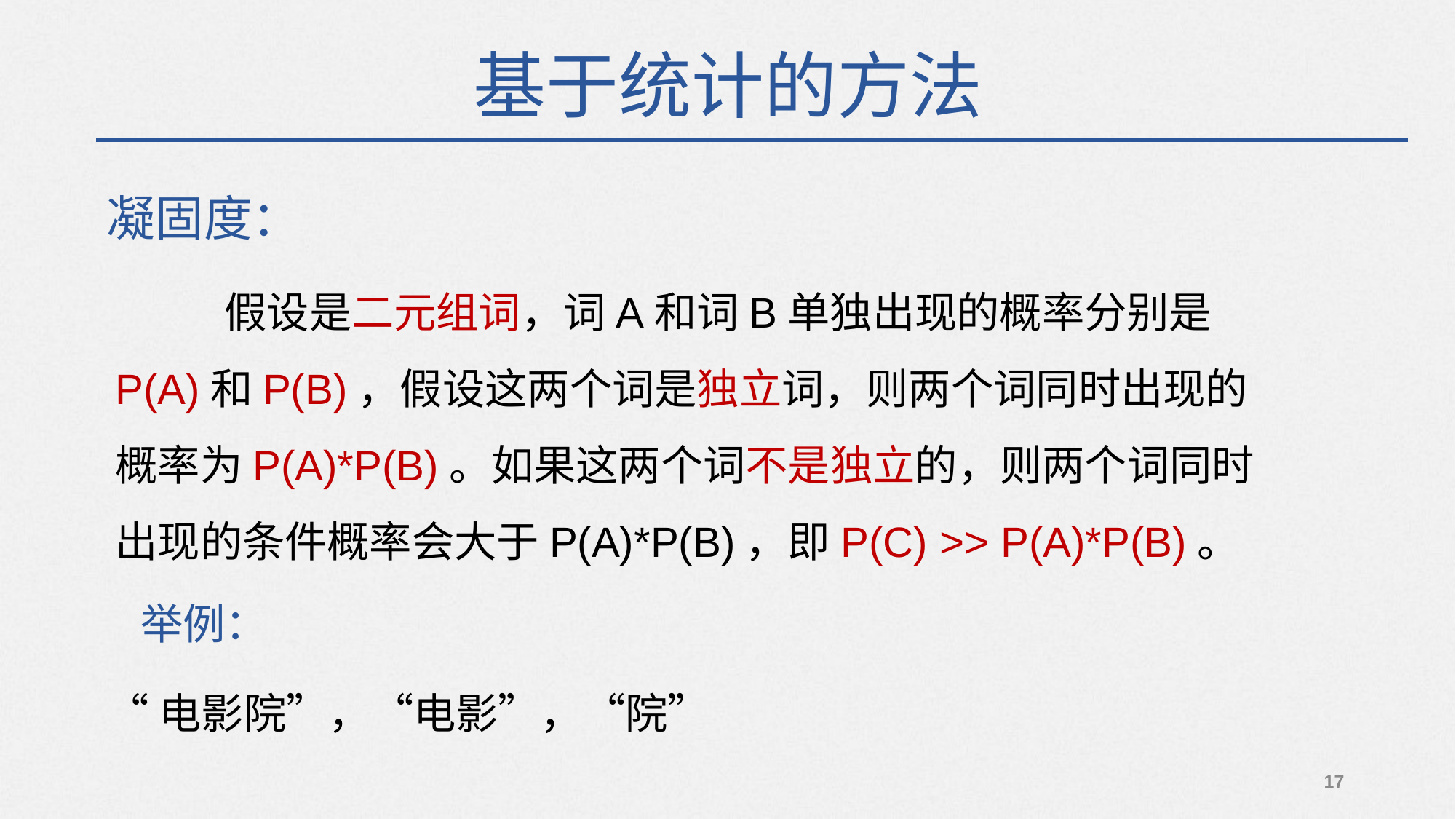

基于统计的方法
凝固度：
	假设是二元组词，词A和词B单独出现的概率分别是P(A)和P(B)，假设这两个词是独立词，则两个词同时出现的概率为P(A)*P(B)。如果这两个词不是独立的，则两个词同时出现的条件概率会大于P(A)*P(B)，即P(C) >> P(A)*P(B)。
举例：
“电影院”，“电影”，“院”
17